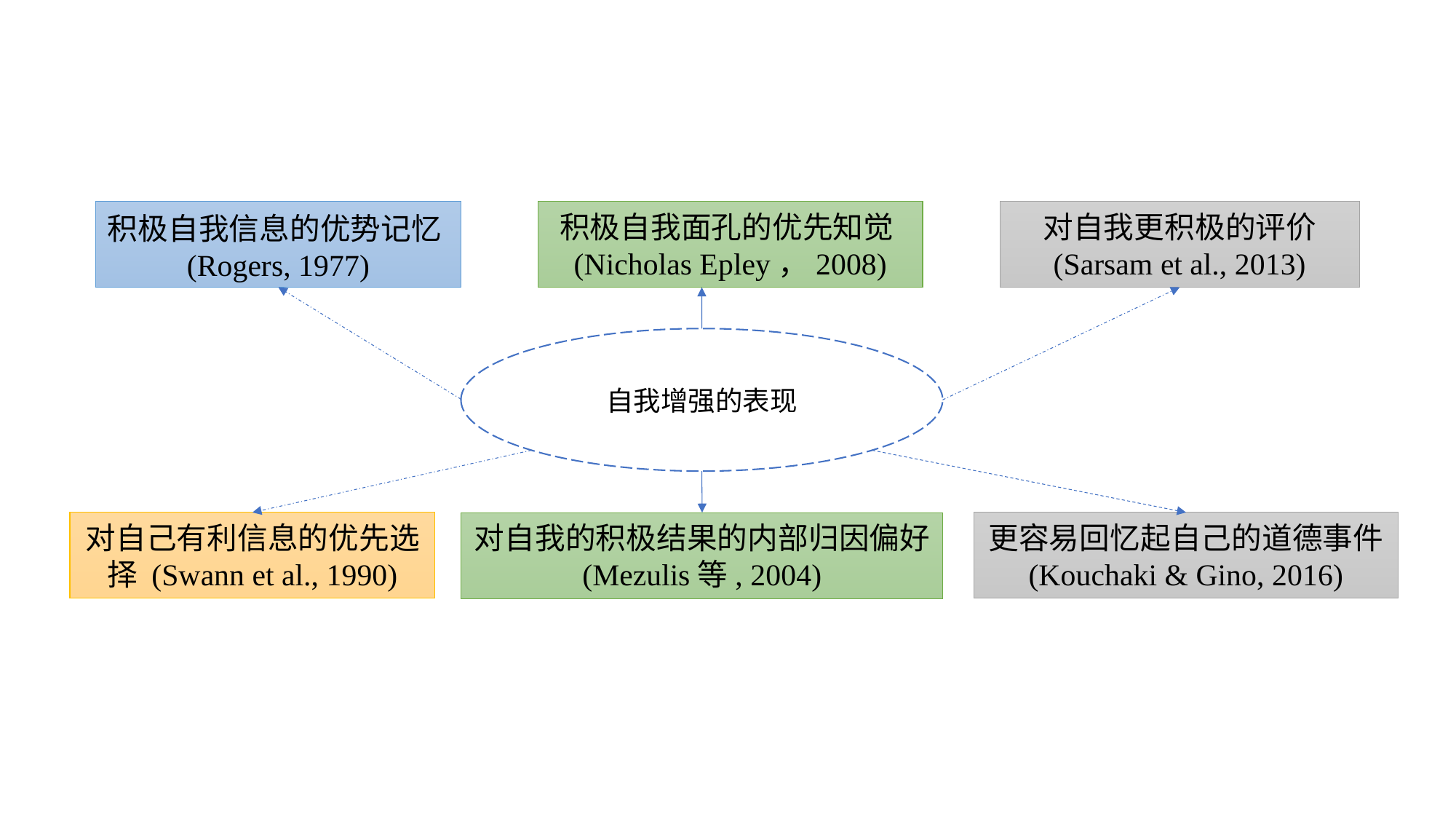

积极自我信息的优势记忆(Rogers, 1977)

积极自我面孔的优先知觉(Nicholas Epley，2008)
对自我更积极的评价 (Sarsam et al., 2013)
自我增强的表现
对自己有利信息的优先选择 (Swann et al., 1990)
更容易回忆起自己的道德事件
(Kouchaki & Gino, 2016)
对自我的积极结果的内部归因偏好
(Mezulis等, 2004)